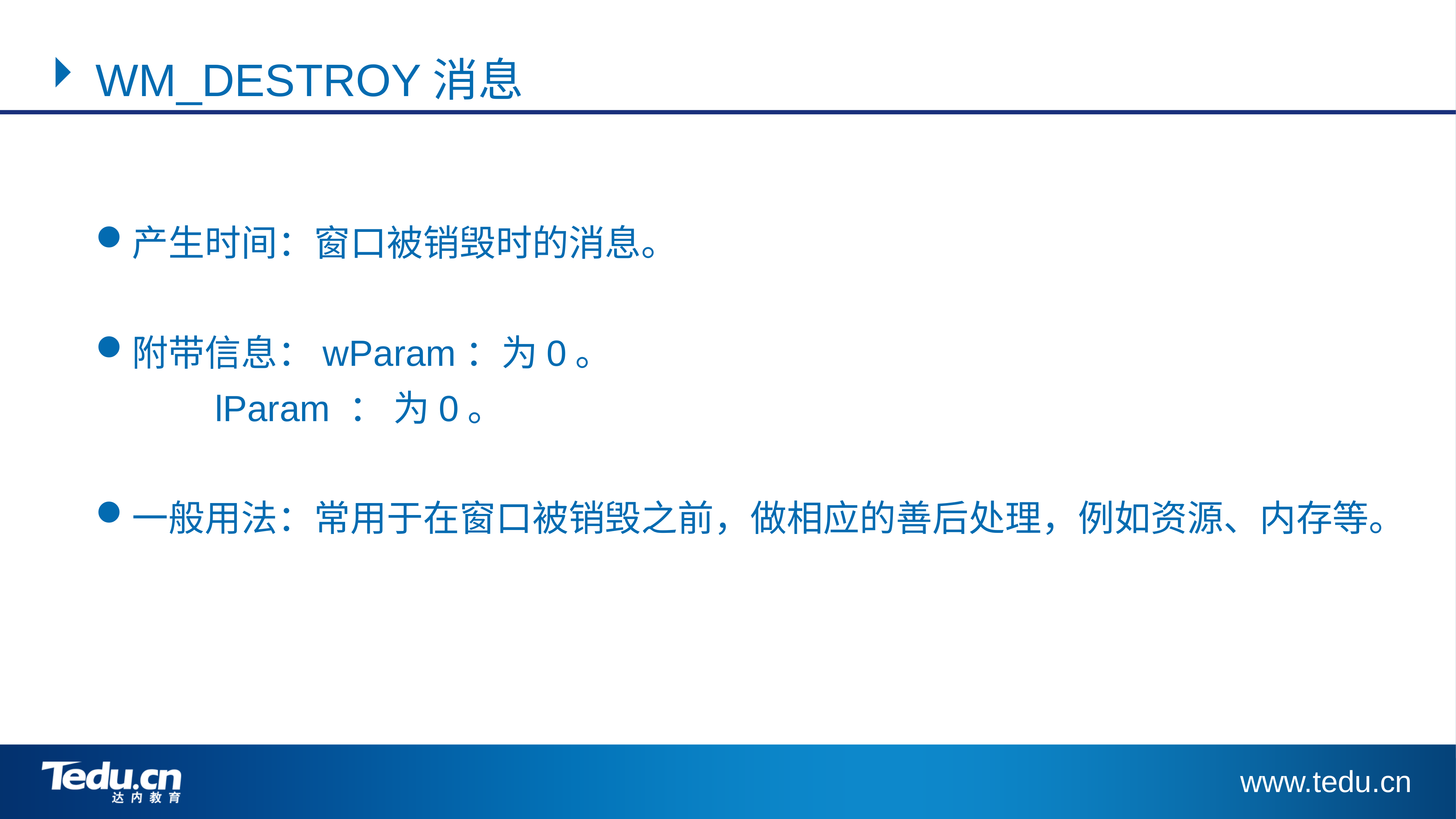

WM_DESTROY消息

产生时间：窗口被销毁时的消息。

附带信息：wParam：为0。
		 lParam ： 为0。

一般用法：常用于在窗口被销毁之前，做相应的善后处理，例如资源、内存等。